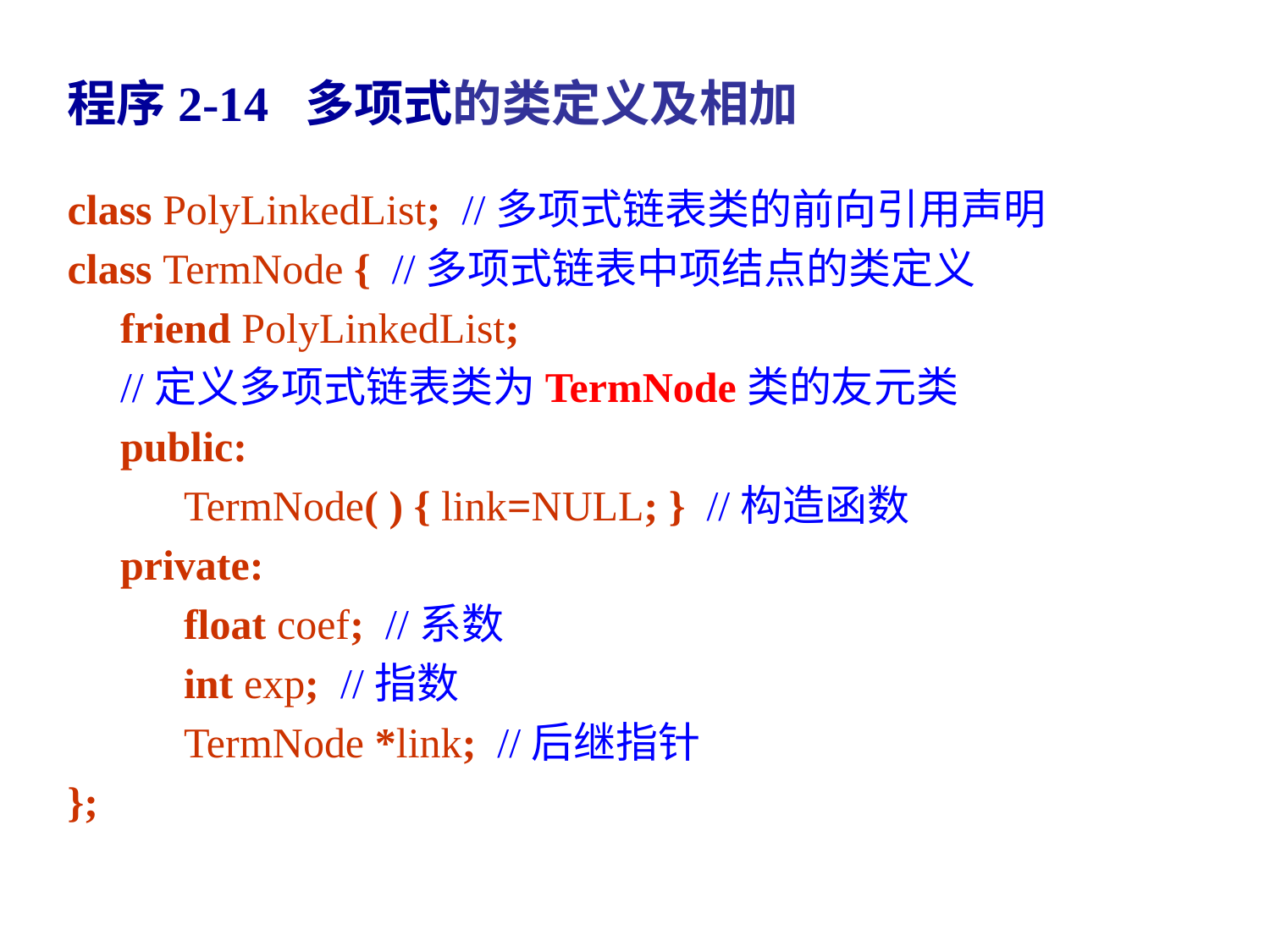

程序2-14  多项式的类定义及相加

class PolyLinkedList;  //多项式链表类的前向引用声明
class TermNode {  //多项式链表中项结点的类定义
     friend PolyLinkedList;
     //定义多项式链表类为TermNode类的友元类
     public:
           TermNode( ) { link=NULL; }  //构造函数
     private:
           float coef;  //系数
           int exp;  //指数
           TermNode *link;  //后继指针
};
124